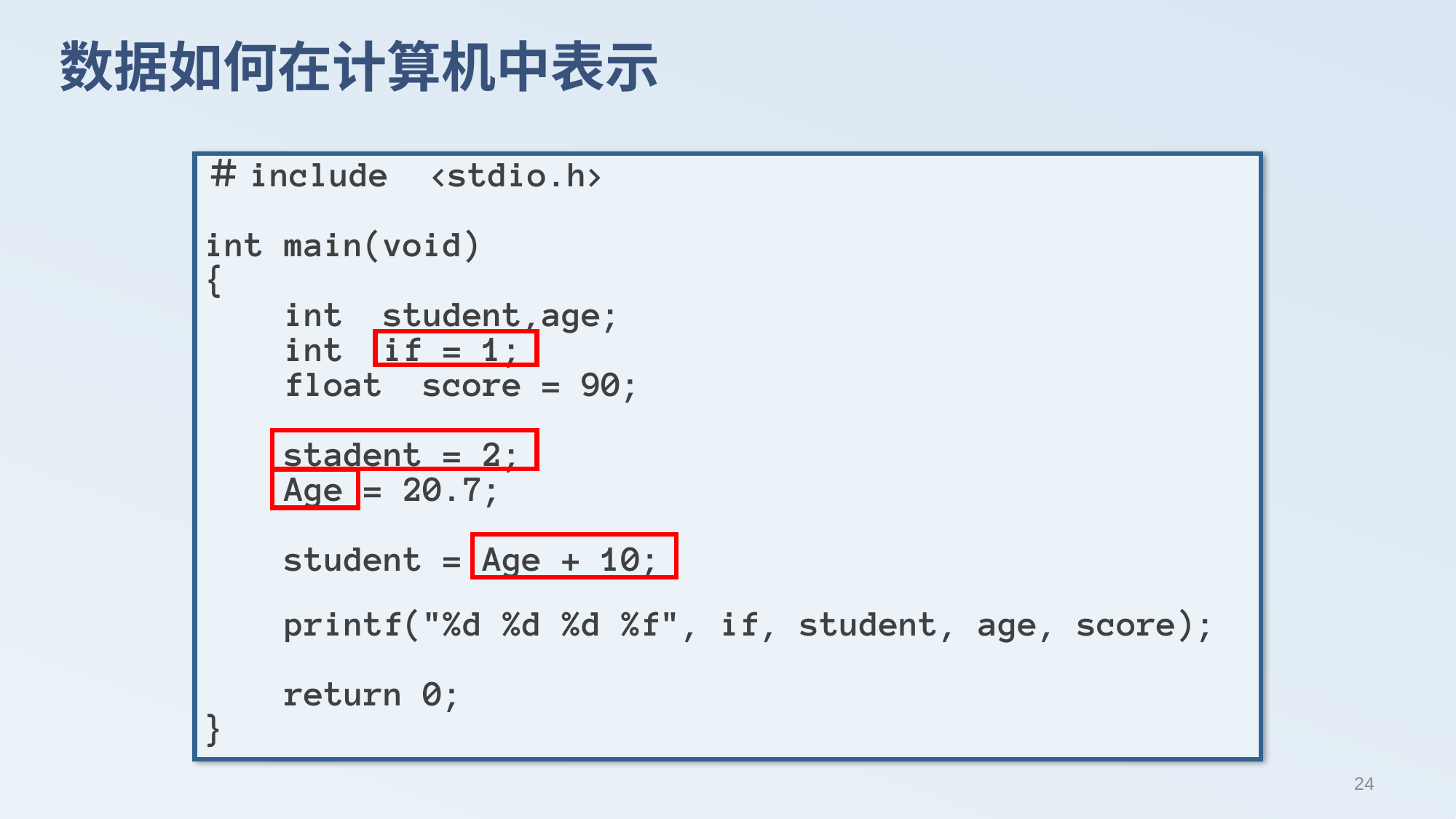

# 数据如何在计算机中表示
＃include  <stdio.h>

int main(void)
{
    int  student,age;
    int  if = 1;
    float  score = 90;

    stadent = 2;
    Age = 20.7;

    student = Age + 10;
    printf("%d %d %d %f", if, student, age, score);

    return 0;
}